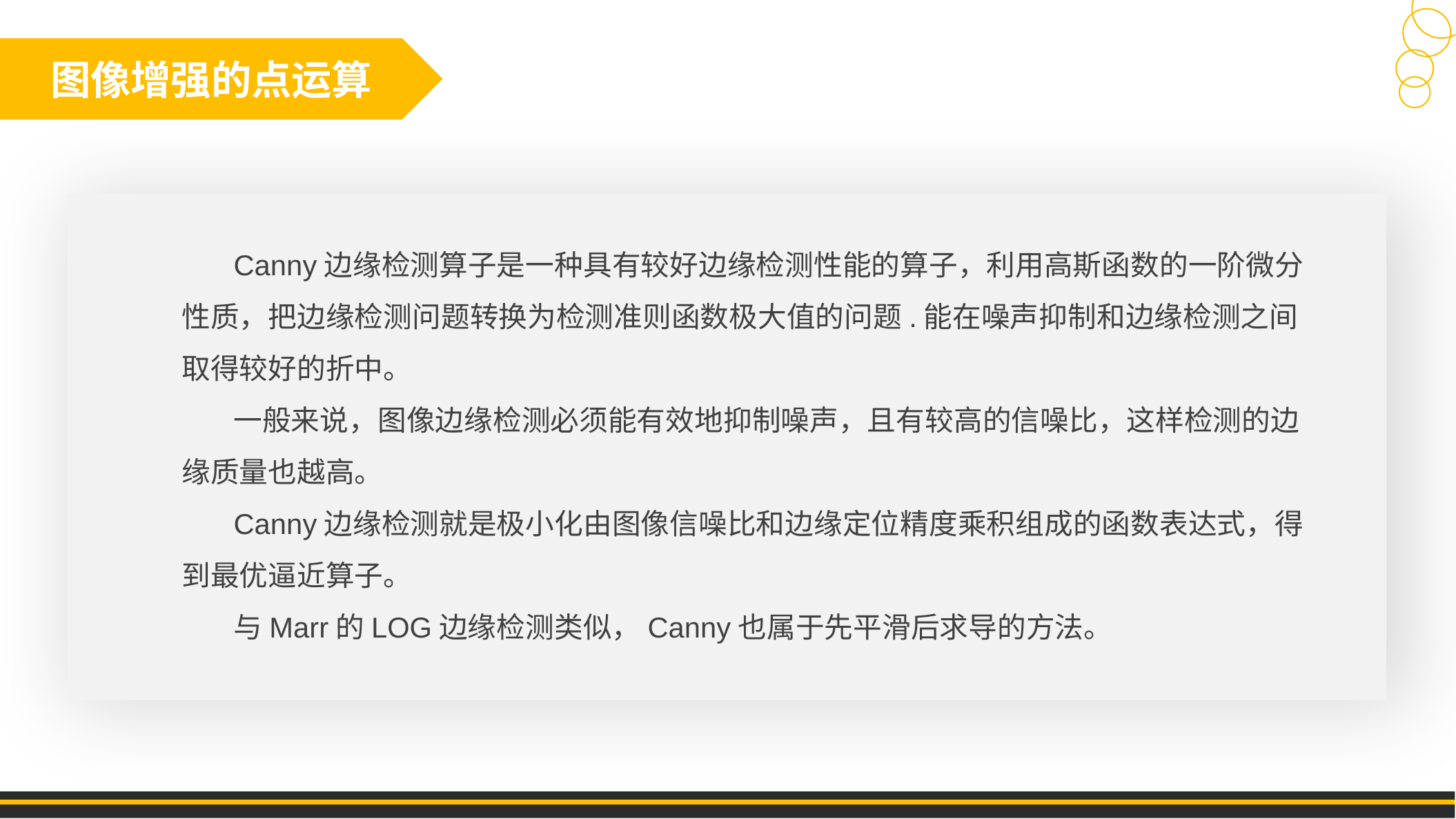

图像增强的点运算

Canny边缘检测算子是一种具有较好边缘检测性能的算子，利用高斯函数的一阶微分性质，把边缘检测问题转换为检测准则函数极大值的问题.能在噪声抑制和边缘检测之间取得较好的折中。
一般来说，图像边缘检测必须能有效地抑制噪声，且有较高的信噪比，这样检测的边缘质量也越高。
Canny边缘检测就是极小化由图像信噪比和边缘定位精度乘积组成的函数表达式，得到最优逼近算子。
与Marr的LOG边缘检测类似，Canny也属于先平滑后求导的方法。